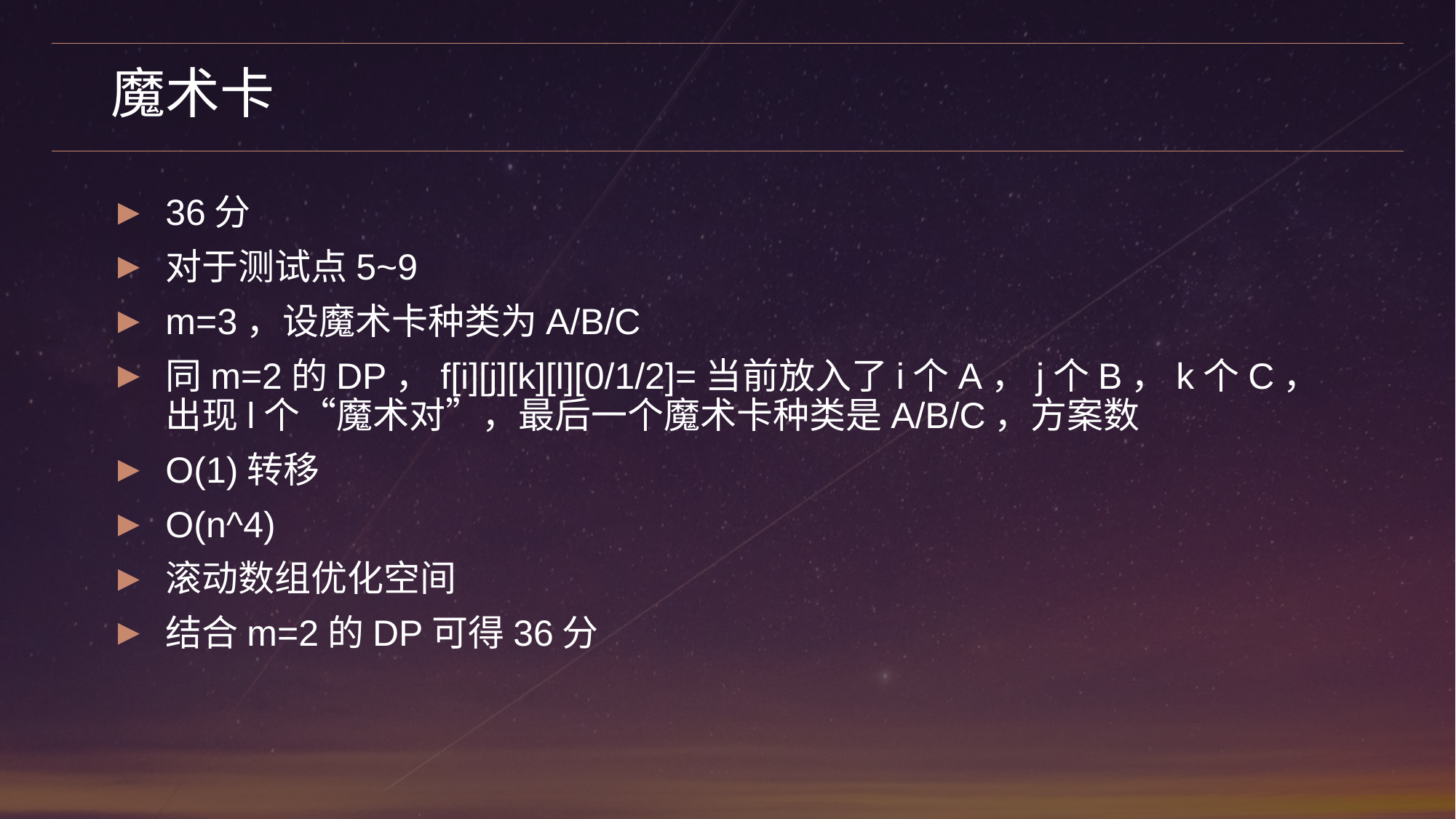

# 魔术卡
36分
对于测试点5~9
m=3，设魔术卡种类为A/B/C
同m=2的DP，f[i][j][k][l][0/1/2]=当前放入了i个A，j个B，k个C，出现l个“魔术对”，最后一个魔术卡种类是A/B/C，方案数
O(1)转移
O(n^4)
滚动数组优化空间
结合m=2的DP可得36分